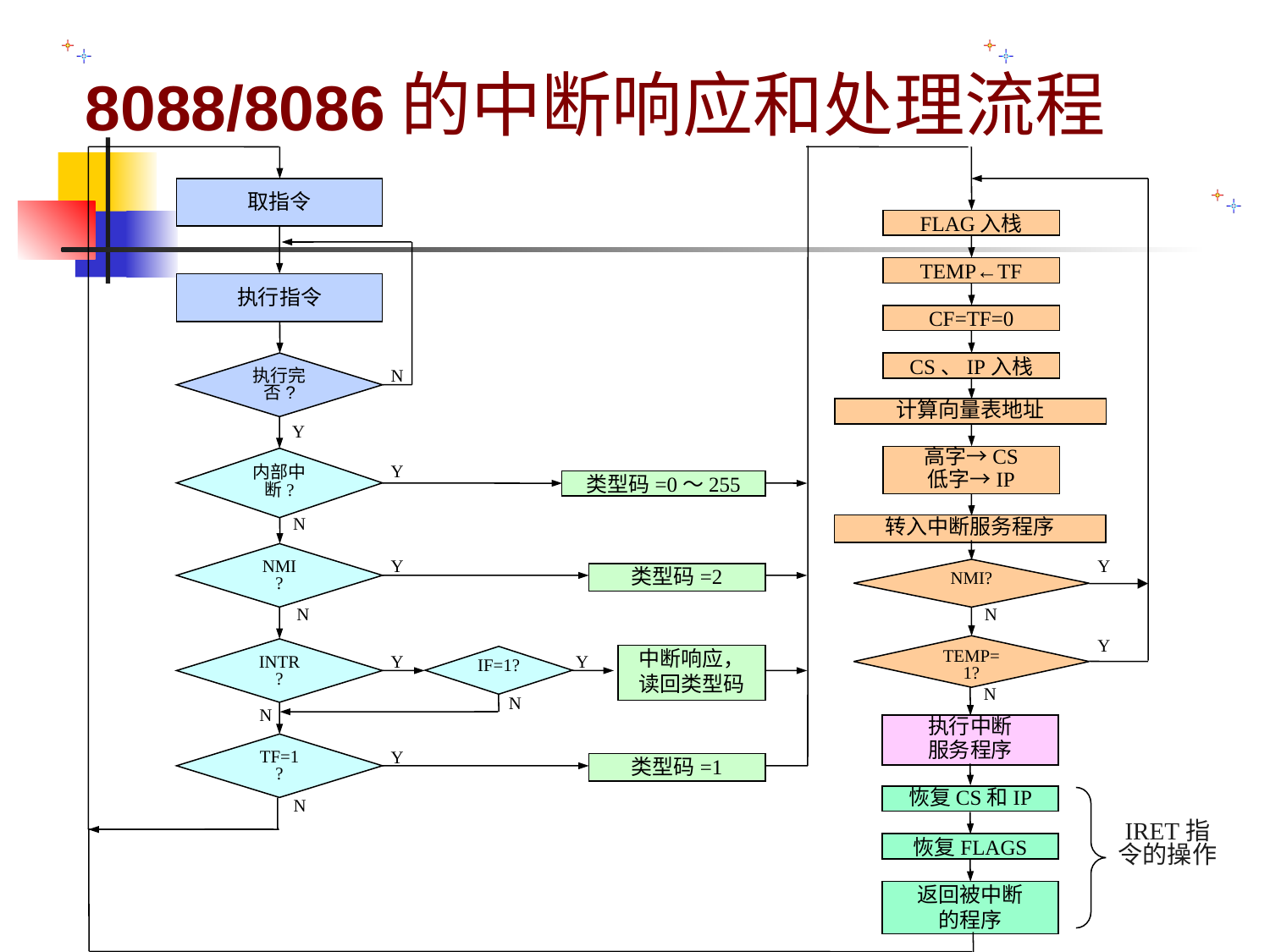

8088/8086的中断响应和处理流程

取指令

FLAG入栈

TEMP←TF
执行指令

CF=TF=0

执行完
否?
CS、IP入栈
N

计算向量表地址

Y
高字→CS
低字→IP
内部中
断?
Y
类型码=0～255

转入中断服务程序
N

NMI
?
Y
NMI?
Y
类型码=2

N

N
TEMP=
1?
INTR
?
Y
中断响应，
读回类型码
IF=1?
Y
Y

N

N

N
执行中断
服务程序
TF=1
?
Y
类型码=1

恢复CS和IP

N

IRET指令的操作

恢复FLAGS

返回被中断
的程序